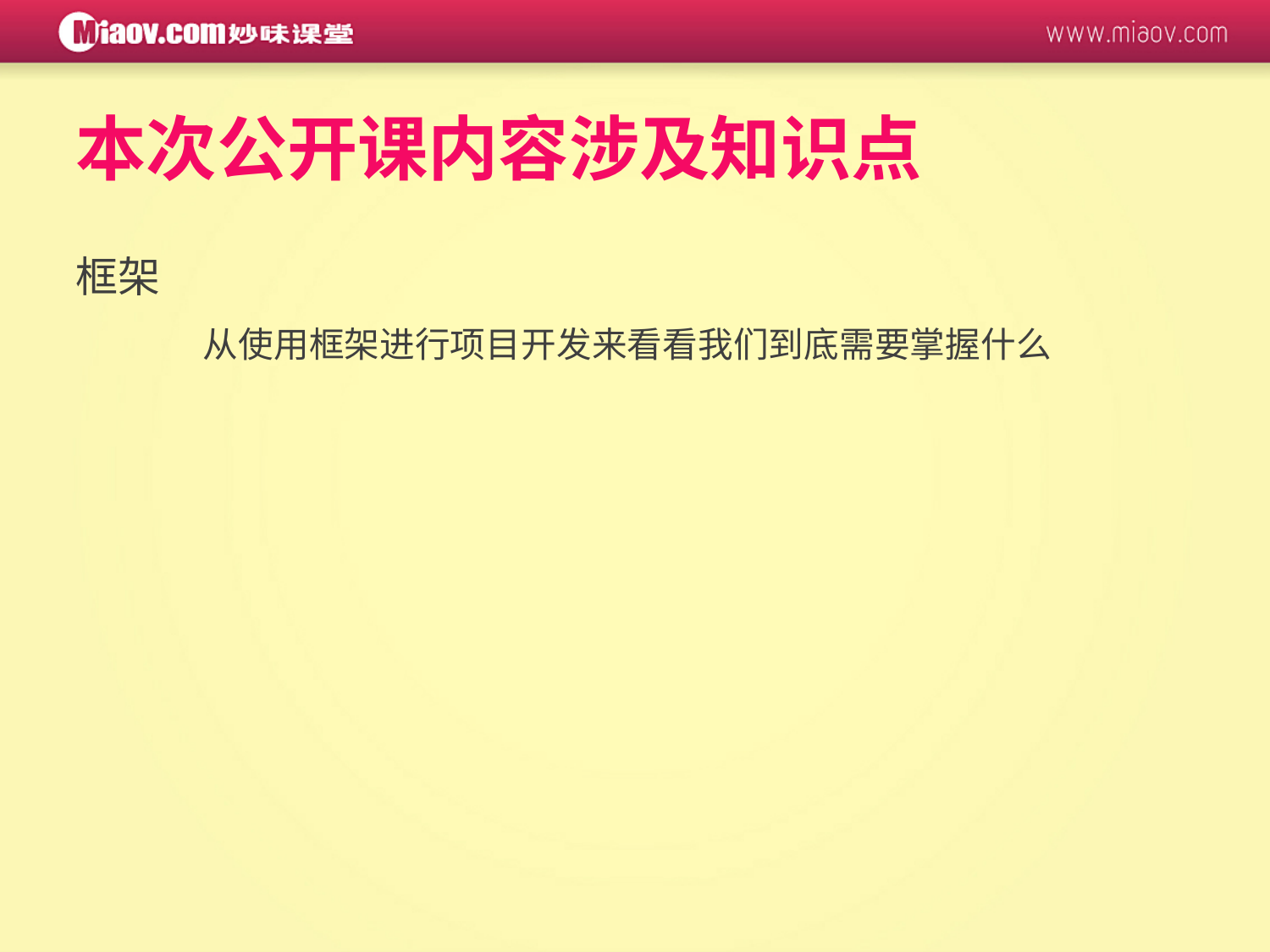

# 本次公开课内容涉及知识点
框架
	从使用框架进行项目开发来看看我们到底需要掌握什么